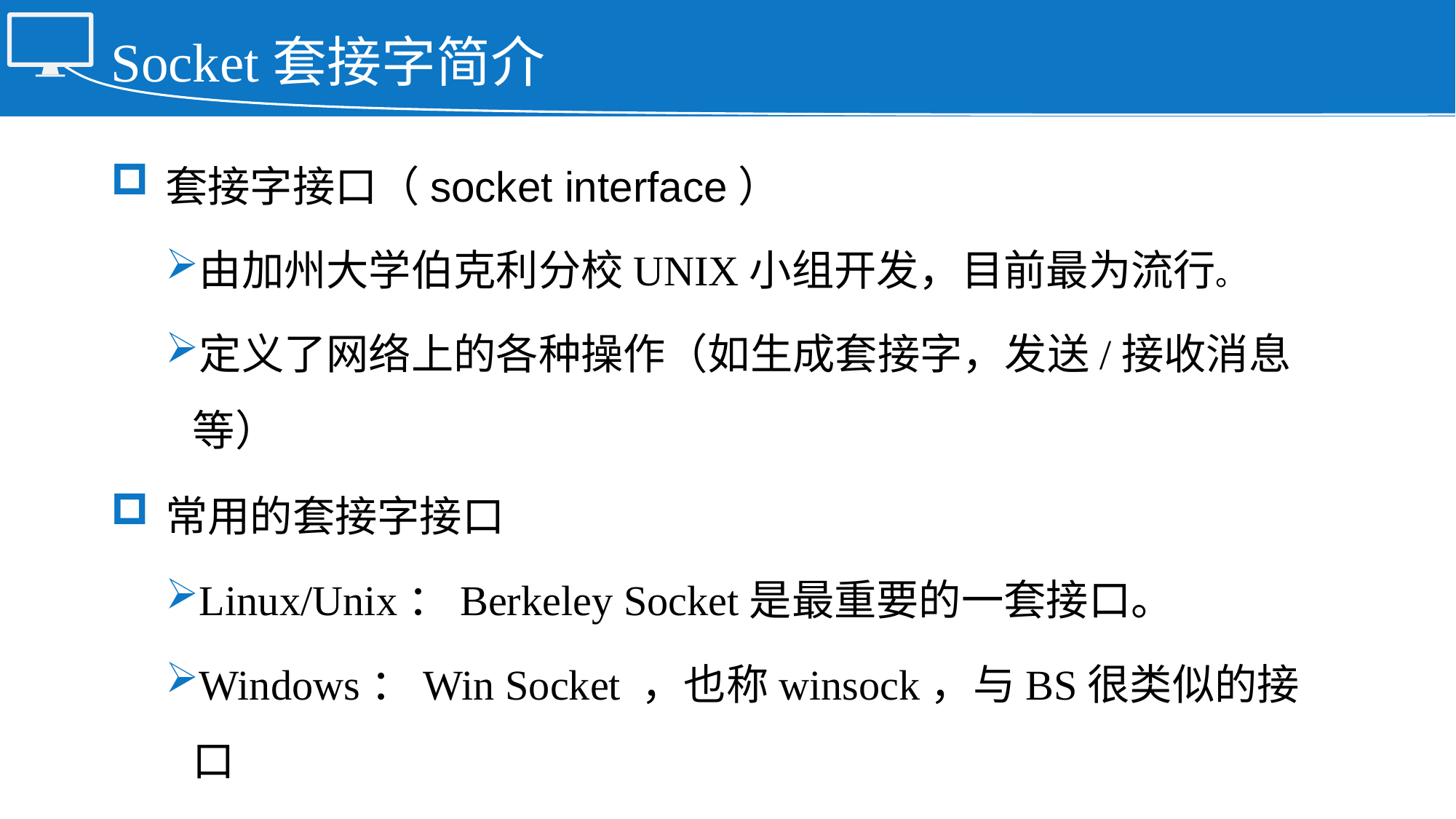

# Socket套接字简介
套接字接口（socket interface）
由加州大学伯克利分校UNIX小组开发，目前最为流行。
定义了网络上的各种操作（如生成套接字，发送/接收消息等）
常用的套接字接口
Linux/Unix：Berkeley Socket是最重要的一套接口。
Windows：Win Socket ，也称winsock，与BS很类似的接口